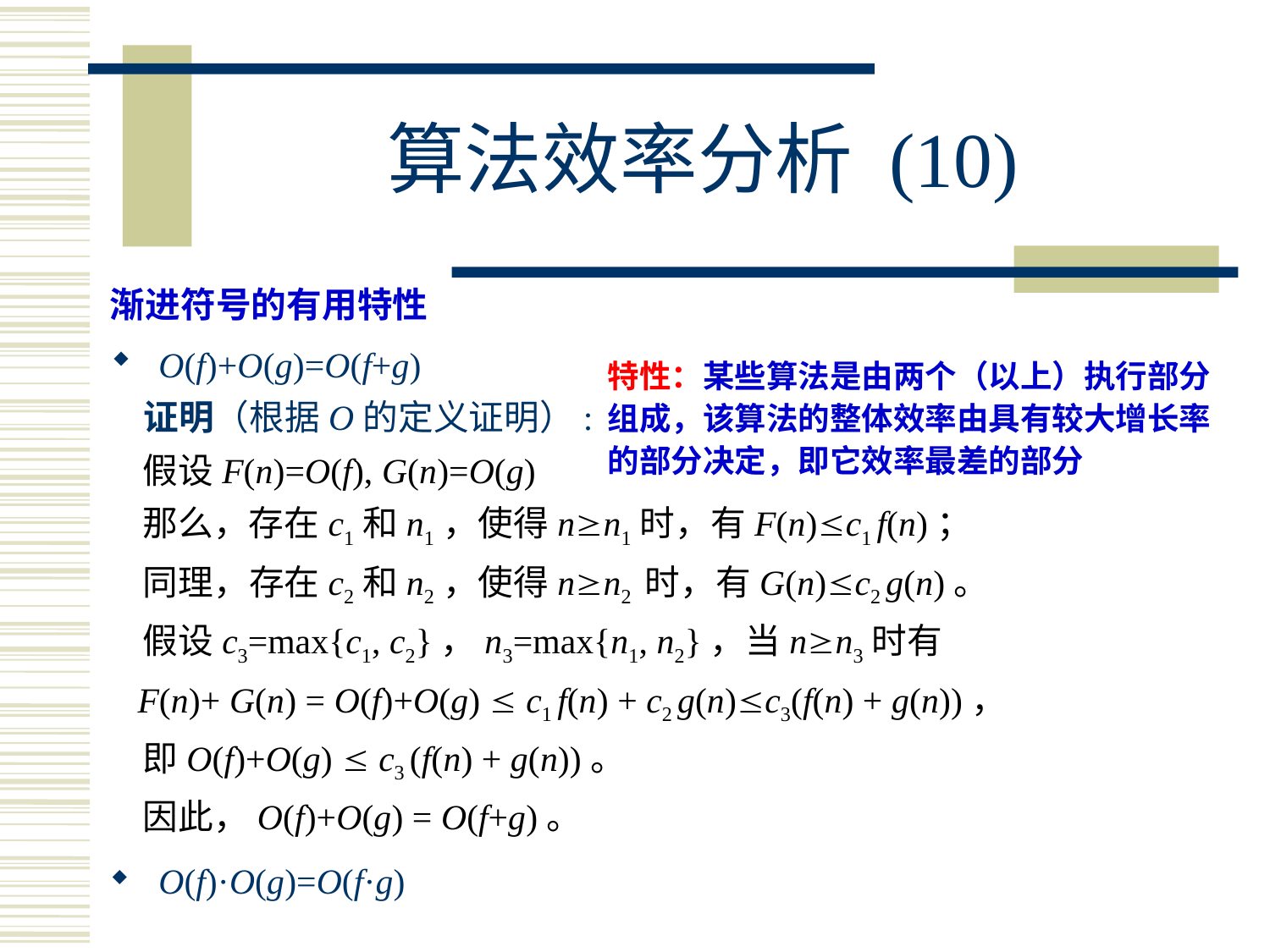

# 算法效率分析 (10)
渐进符号的有用特性
O(f)+O(g)=O(f+g)
   证明（根据O的定义证明）:
   假设F(n)=O(f), G(n)=O(g)
   那么，存在c1和n1，使得n≥n1时，有F(n)≤c1 f(n)；
   同理，存在c2和n2，使得n≥n2 时，有G(n)≤c2 g(n)。
   假设c3=max{c1, c2}，n3=max{n1, n2}，当n≥n3时有
   F(n)+ G(n) = O(f)+O(g) ≤ c1 f(n) + c2 g(n)≤c3(f(n) + g(n))，
   即O(f)+O(g) ≤ c3 (f(n) + g(n))。
   因此，O(f)+O(g) = O(f+g)。
O(f)·O(g)=O(f·g)
特性：某些算法是由两个（以上）执行部分组成，该算法的整体效率由具有较大增长率的部分决定，即它效率最差的部分